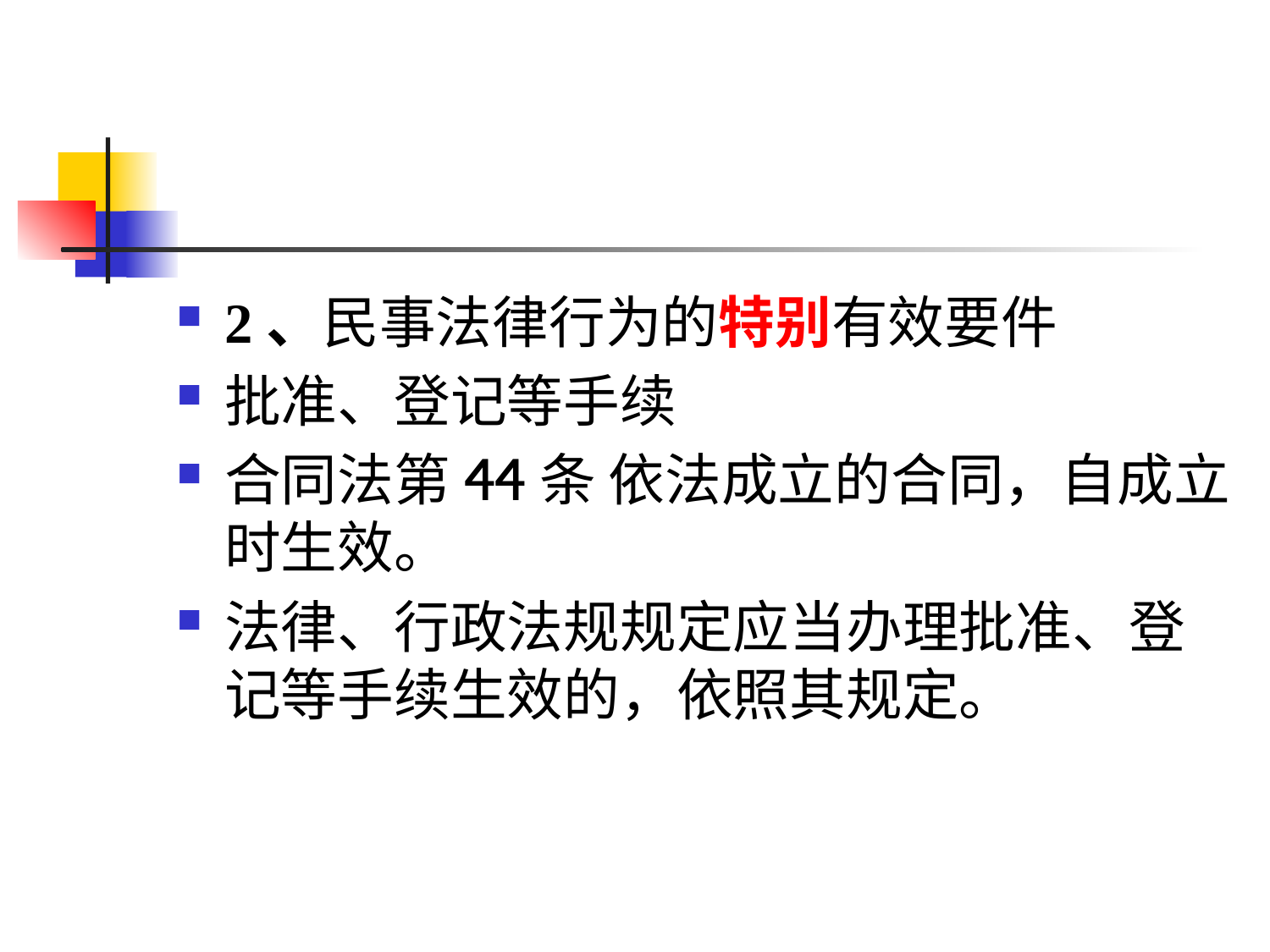

#
2、民事法律行为的特别有效要件
批准、登记等手续
合同法第44条 依法成立的合同，自成立时生效。
法律、行政法规规定应当办理批准、登记等手续生效的，依照其规定。